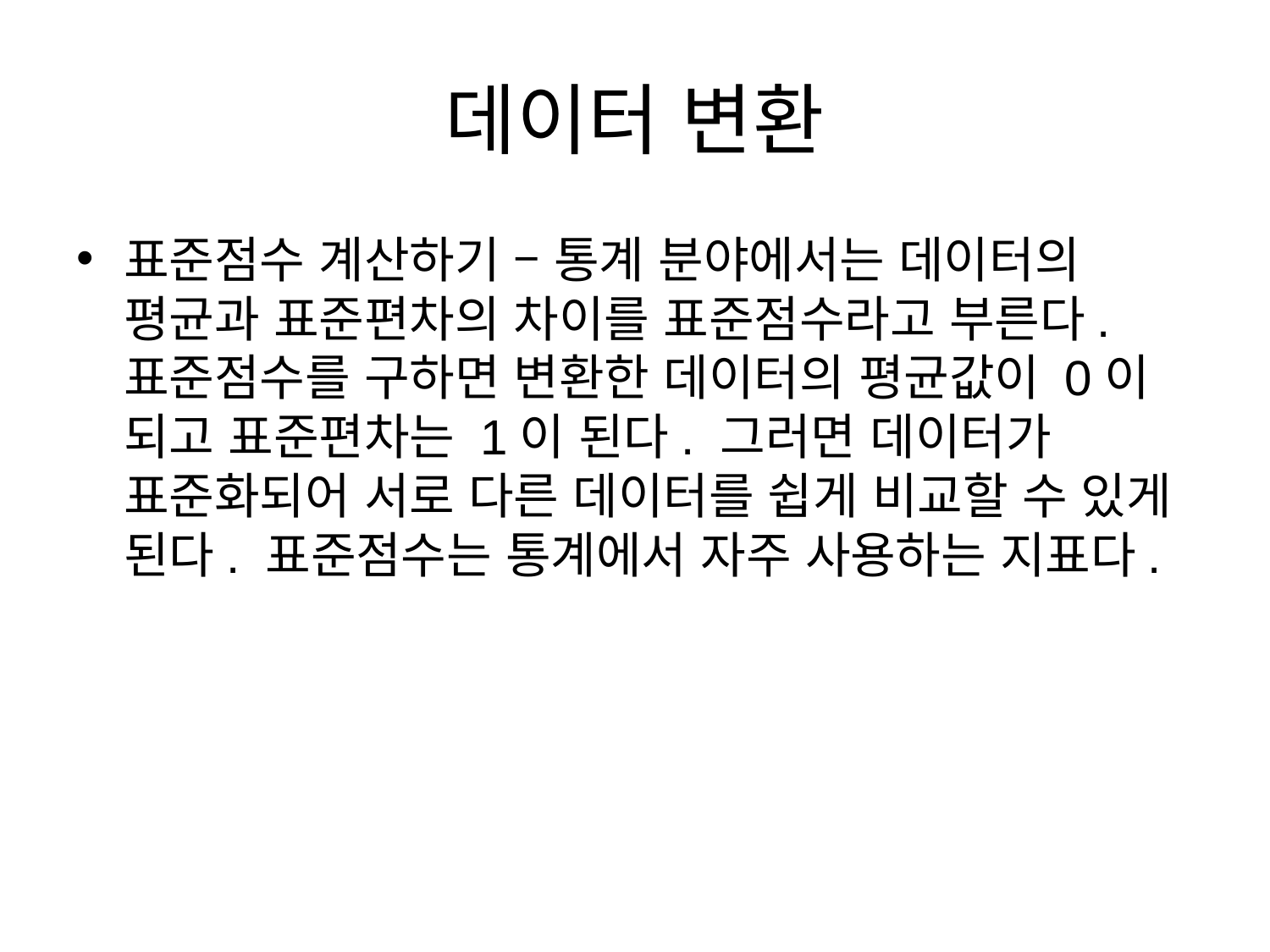

# 데이터 변환
표준점수 계산하기 – 통계 분야에서는 데이터의 평균과 표준편차의 차이를 표준점수라고 부른다. 표준점수를 구하면 변환한 데이터의 평균값이 0이 되고 표준편차는 1이 된다. 그러면 데이터가 표준화되어 서로 다른 데이터를 쉽게 비교할 수 있게 된다. 표준점수는 통계에서 자주 사용하는 지표다.